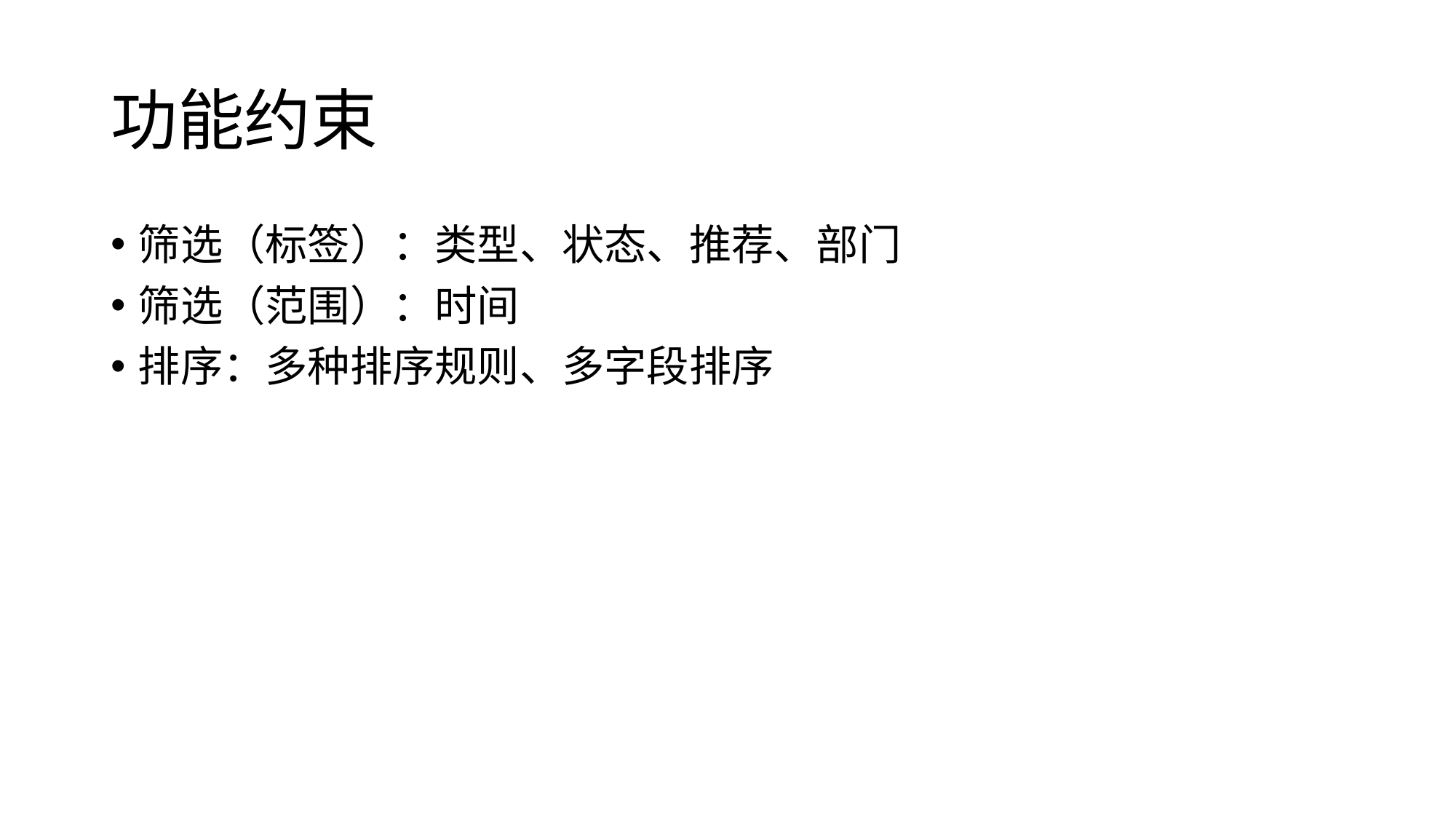

# 功能约束
筛选（标签）：类型、状态、推荐、部门
筛选（范围）：时间
排序：多种排序规则、多字段排序